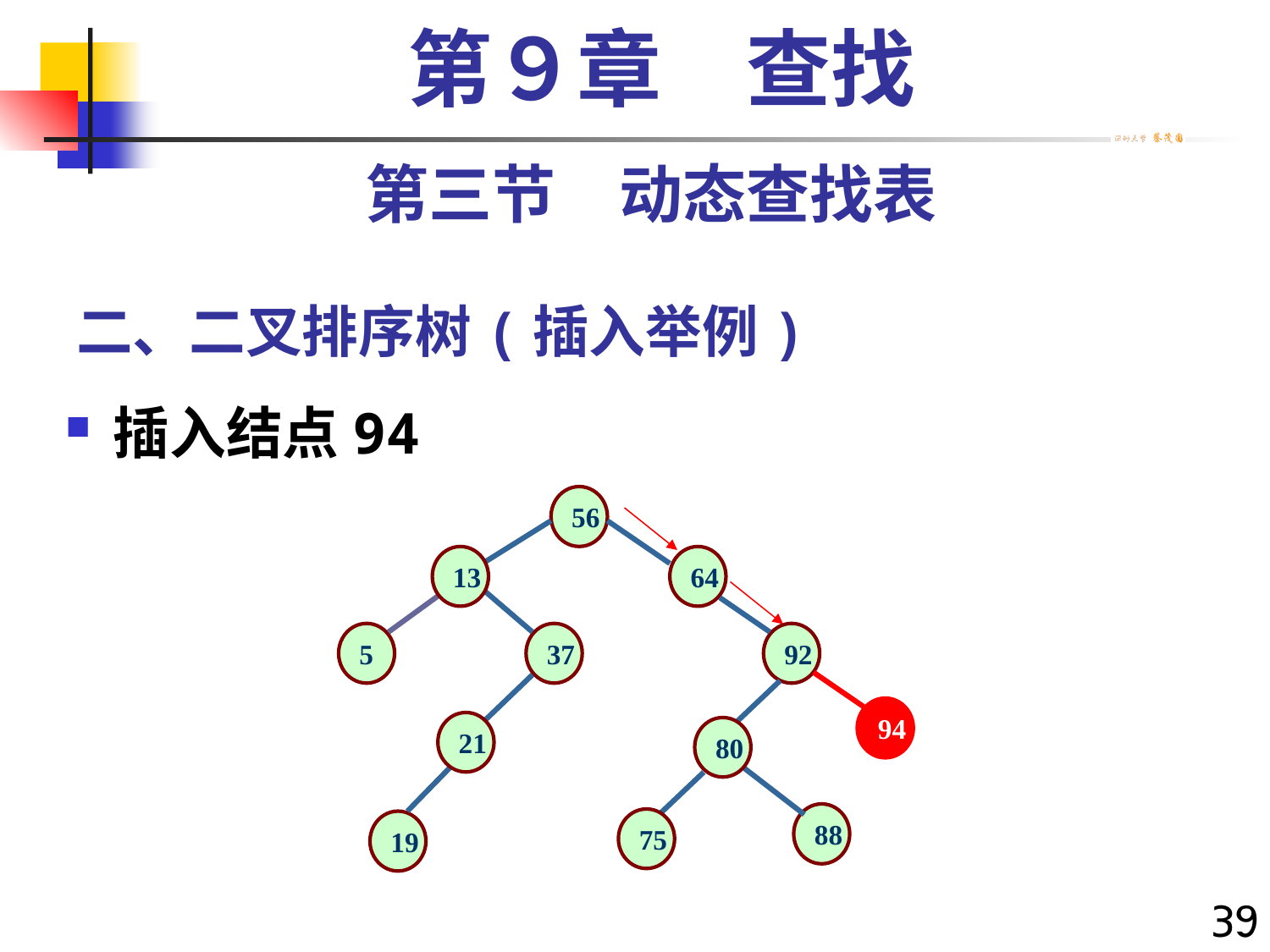

第９章　查找
第三节　动态查找表
# 二、二叉排序树(插入举例)
插入结点94
56

13
64

5
37
92

94
21
80

88
75
19

39